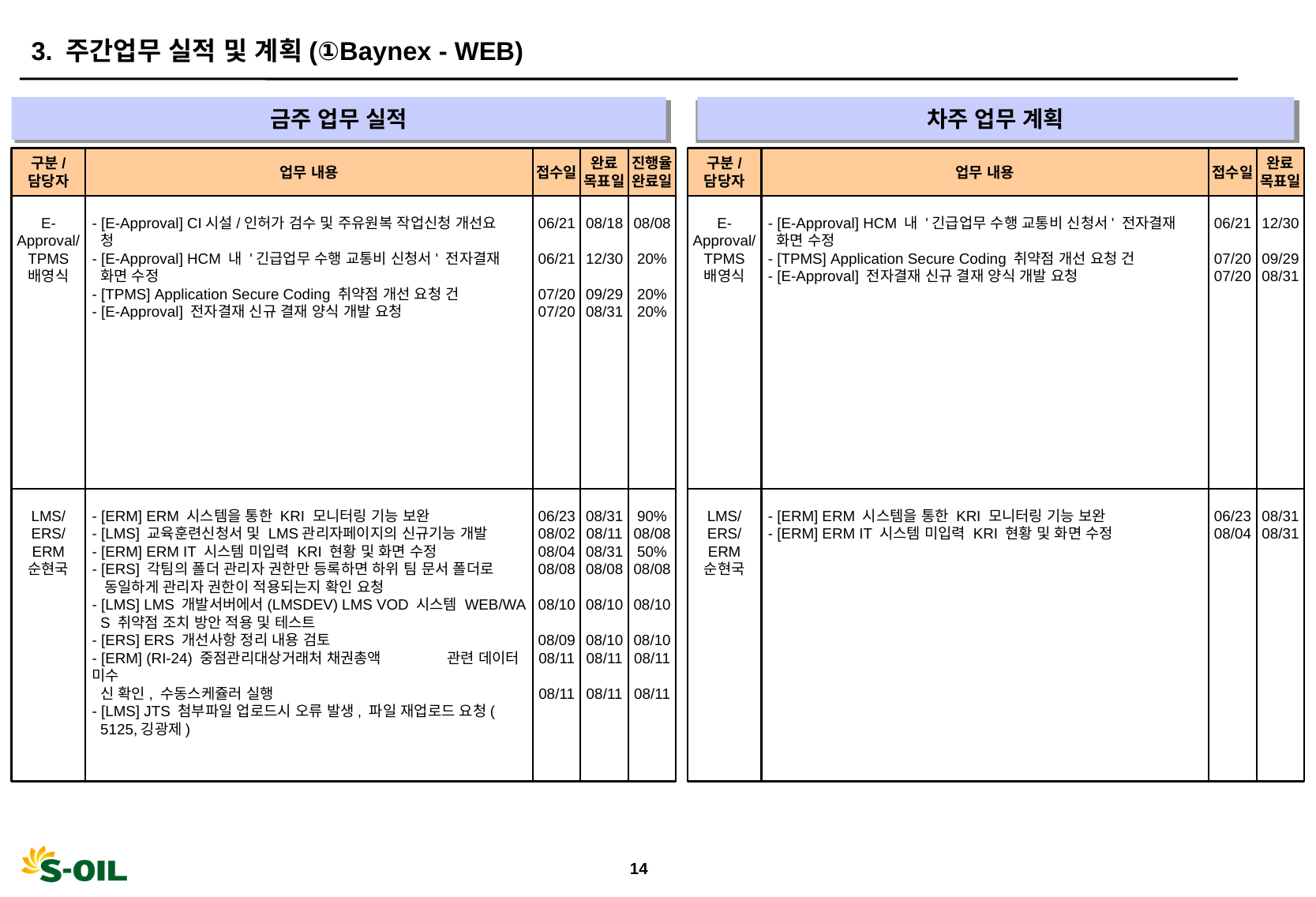

3. 주간업무 실적 및 계획(①Baynex - WEB)
금주 업무 실적
차주 업무 계획
" "
" "
구분/
담당자
업무 내용
접수일
완료
목표일
진행율
완료일
구분/
담당자
업무 내용
접수일
완료
목표일
E-Approval/
TPMS
배영식

- [E-Approval] CI시설/인허가 검수 및 주유원복 작업신청 개선요
  청
- [E-Approval] HCM 내 '긴급업무 수행 교통비 신청서' 전자결재
  화면 수정
- [TPMS] Application Secure Coding 취약점 개선 요청 건
- [E-Approval] 전자결재 신규 결재 양식 개발 요청
06/21
06/21
07/20
07/20
08/18
12/30
09/29
08/31
08/08
20%
20%
20%
E-Approval/
TPMS
배영식

- [E-Approval] HCM 내 '긴급업무 수행 교통비 신청서' 전자결재
  화면 수정
- [TPMS] Application Secure Coding 취약점 개선 요청 건
- [E-Approval] 전자결재 신규 결재 양식 개발 요청
06/21
07/20
07/20
12/30
09/29
08/31
LMS/
ERS/
ERM
순현국

- [ERM] ERM 시스템을 통한 KRI 모니터링 기능 보완
- [LMS] 교육훈련신청서 및 LMS관리자페이지의 신규기능 개발
- [ERM] ERM IT 시스템 미입력 KRI 현황 및 화면 수정
- [ERS] 각팀의 폴더 관리자 권한만 등록하면 하위 팀 문서 폴더로
   동일하게 관리자 권한이 적용되는지 확인 요청
- [LMS] LMS 개발서버에서(LMSDEV) LMS VOD 시스템 WEB/WA
  S 취약점 조치 방안 적용 및 테스트
- [ERS] ERS 개선사항 정리 내용 검토
- [ERM] (RI-24) 중점관리대상거래처 채권총액	관련 데이터 미수
  신 확인, 수동스케쥴러 실행
- [LMS] JTS 첨부파일 업로드시 오류 발생, 파일 재업로드 요청(
  5125,깅광제)
06/23
08/02
08/04
08/08
08/10
08/09
08/11
08/11
08/31
08/11
08/31
08/08
08/10
08/10
08/11
08/11
90%
08/08
50%
08/08
08/10
08/10
08/11
08/11
LMS/
ERS/
ERM
순현국

- [ERM] ERM 시스템을 통한 KRI 모니터링 기능 보완
- [ERM] ERM IT 시스템 미입력 KRI 현황 및 화면 수정
06/23
08/04
08/31
08/31